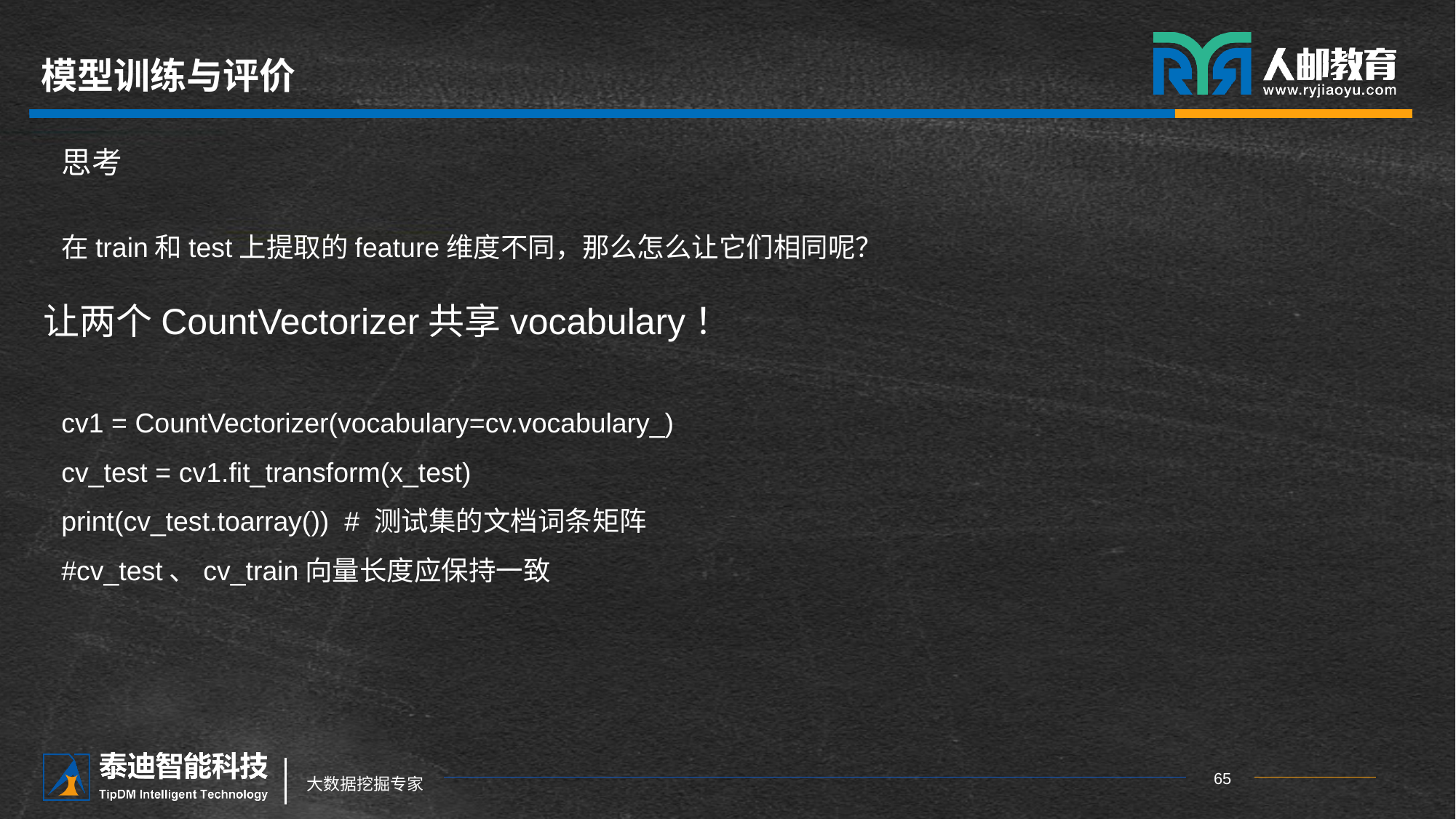

# 模型训练与评价
思考
在train和test上提取的feature维度不同，那么怎么让它们相同呢？
让两个CountVectorizer共享vocabulary！
cv1 = CountVectorizer(vocabulary=cv.vocabulary_)
cv_test = cv1.fit_transform(x_test)
print(cv_test.toarray())  # 测试集的文档词条矩阵
#cv_test、cv_train向量长度应保持一致